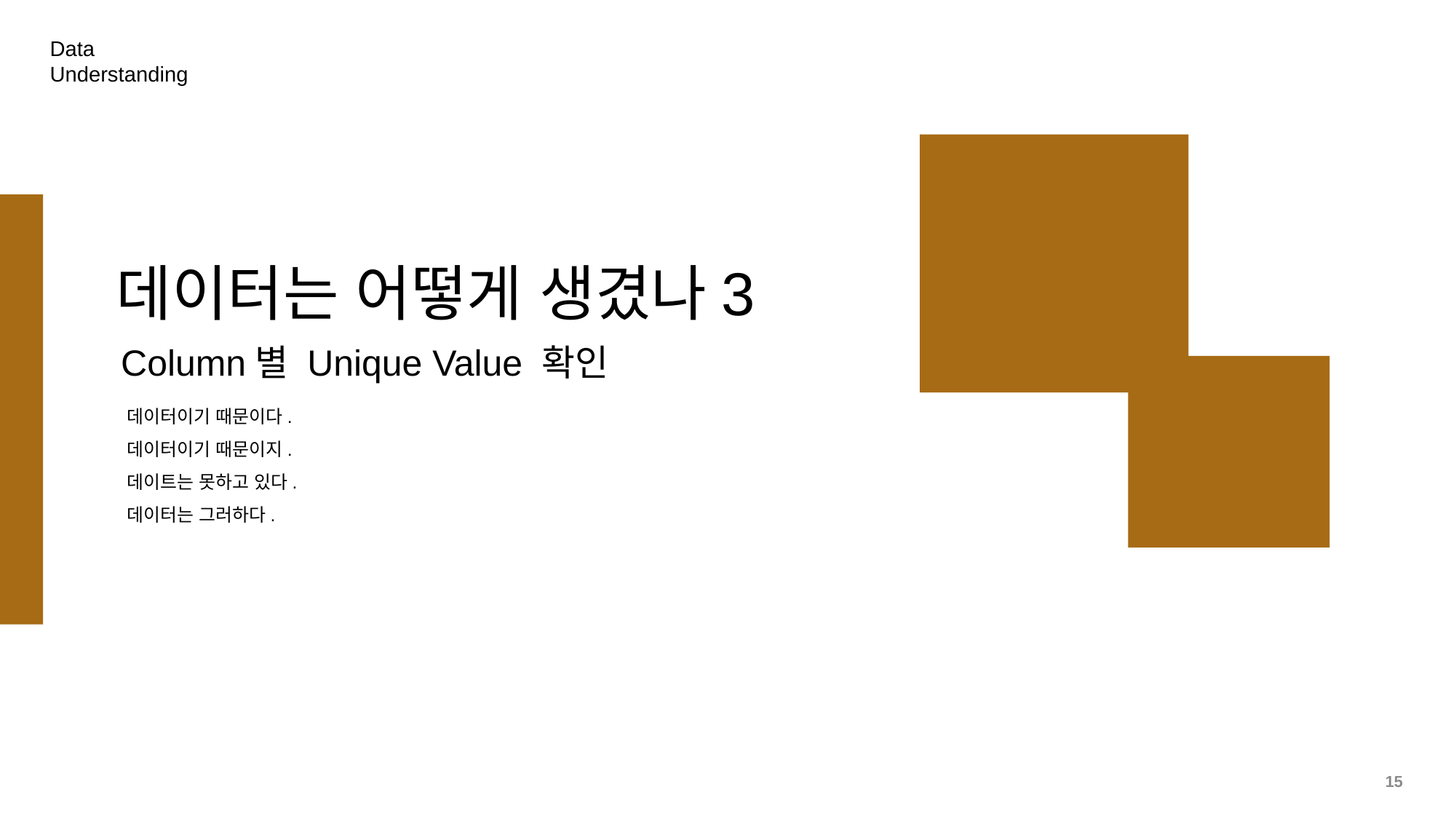

Data
Understanding

데이터는 어떻게 생겼나3
Column별 Unique Value 확인

데이터이기 때문이다.
데이터이기 때문이지.
데이트는 못하고 있다.
데이터는 그러하다.
15